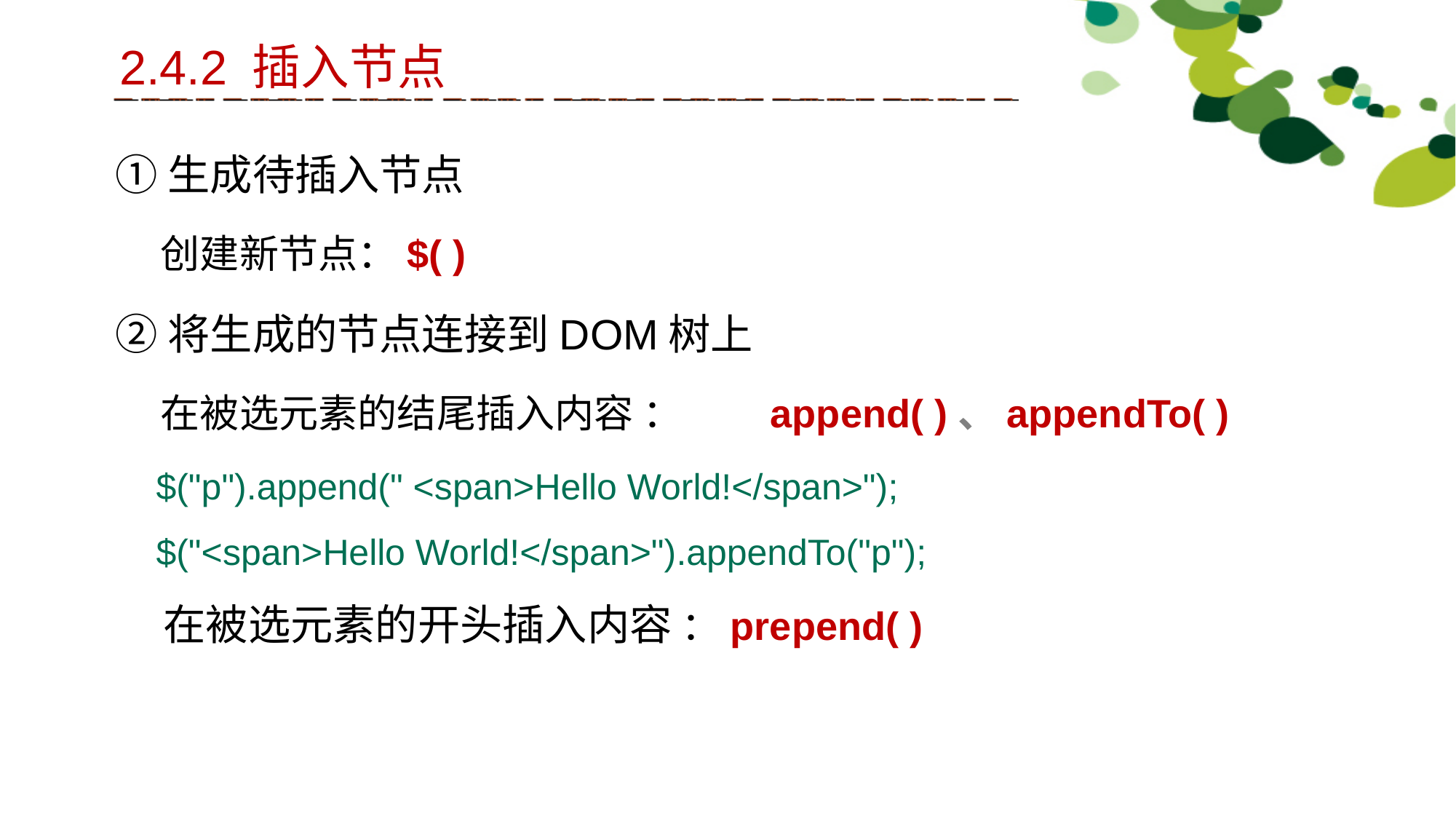

# 2.4.2 插入节点
①生成待插入节点
    创建新节点：$( )
②将生成的节点连接到DOM树上
    在被选元素的结尾插入内容 ：	append( )、appendTo( )
    $("p").append(" <span>Hello World!</span>");
    $("<span>Hello World!</span>").appendTo("p");
    在被选元素的开头插入内容 ：prepend( )